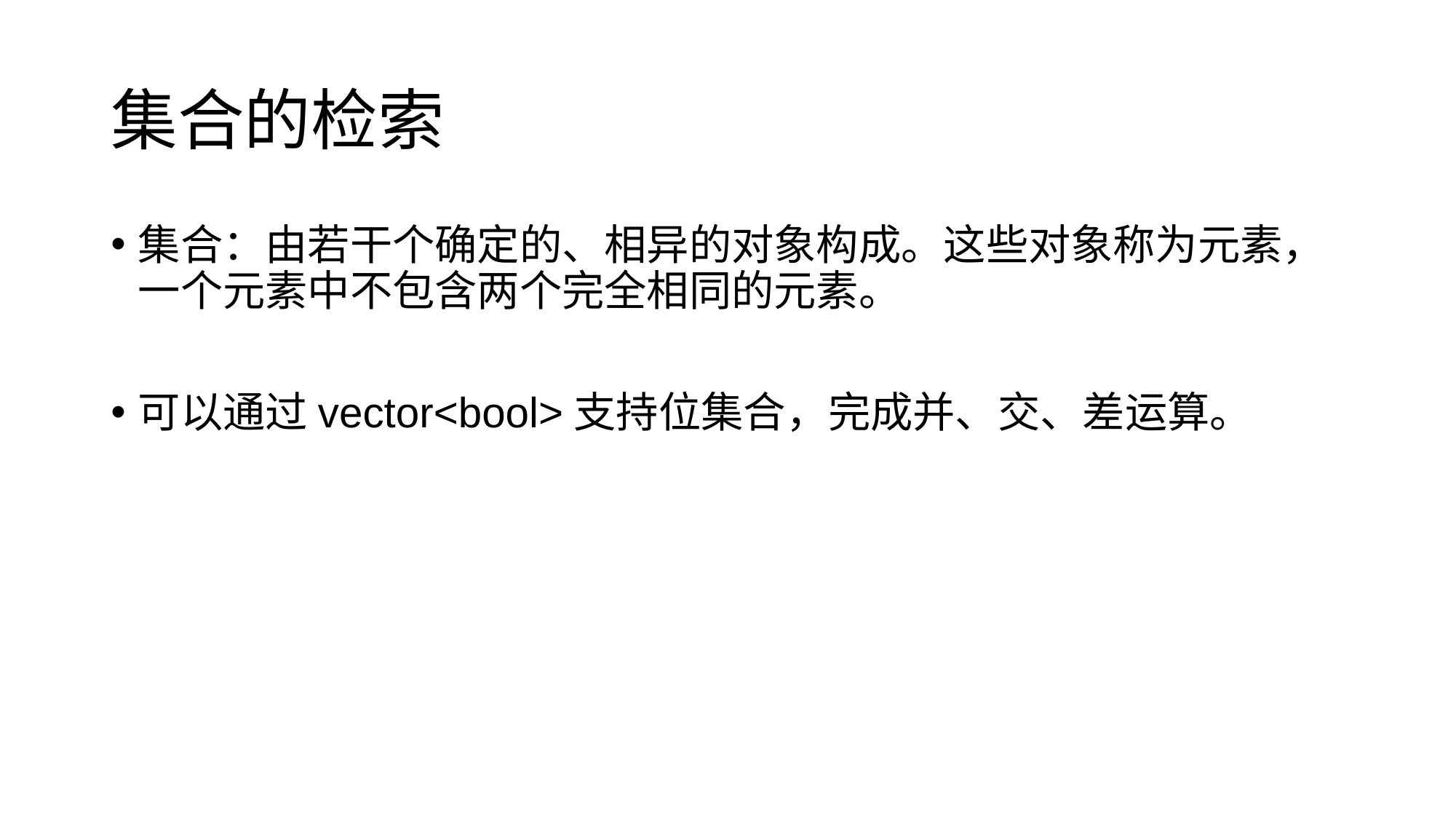

# 集合的检索
集合：由若干个确定的、相异的对象构成。这些对象称为元素，一个元素中不包含两个完全相同的元素。

可以通过vector<bool>支持位集合，完成并、交、差运算。